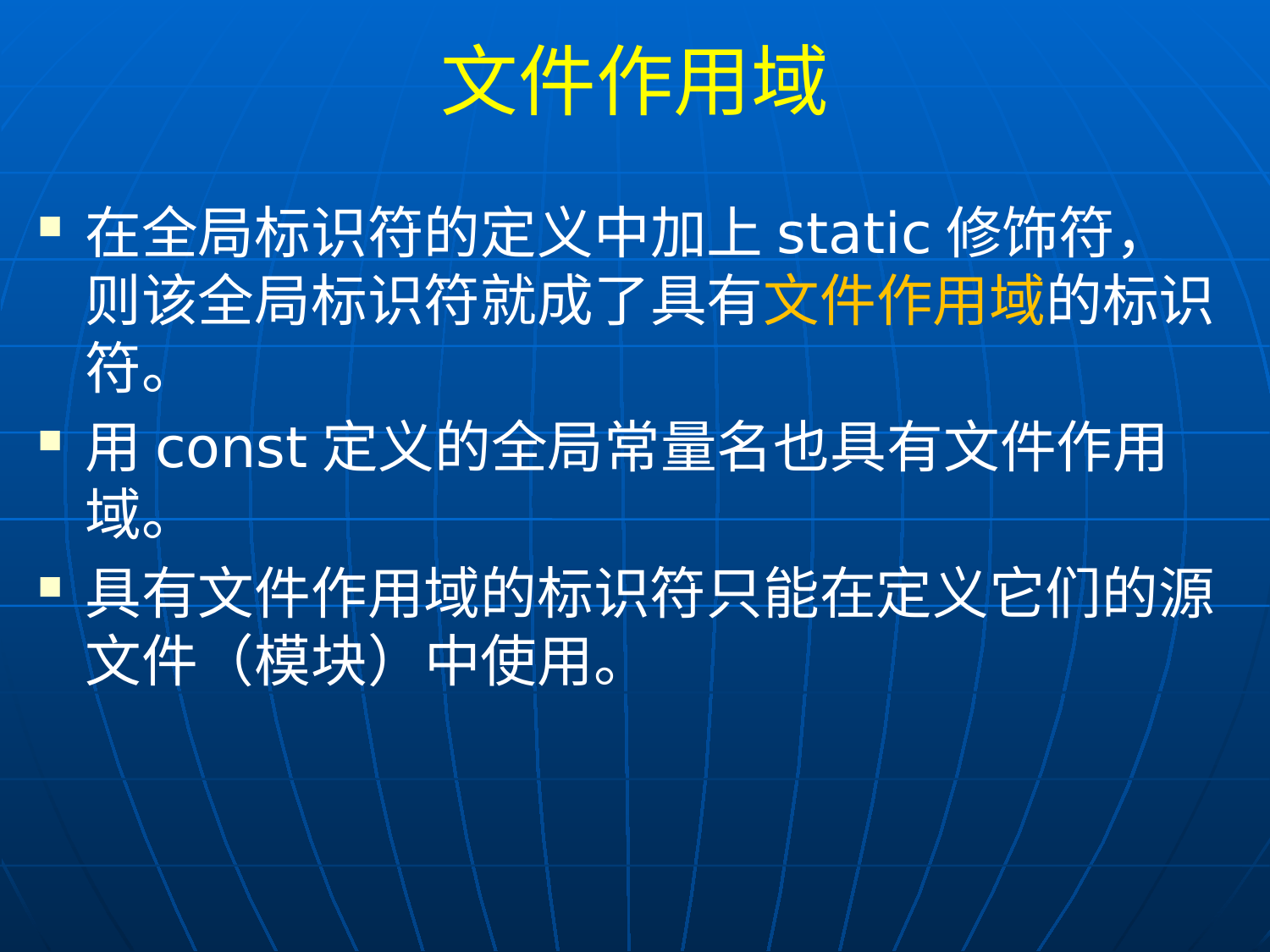

# 文件作用域
在全局标识符的定义中加上static修饰符，则该全局标识符就成了具有文件作用域的标识符。
用const定义的全局常量名也具有文件作用域。
具有文件作用域的标识符只能在定义它们的源文件（模块）中使用。